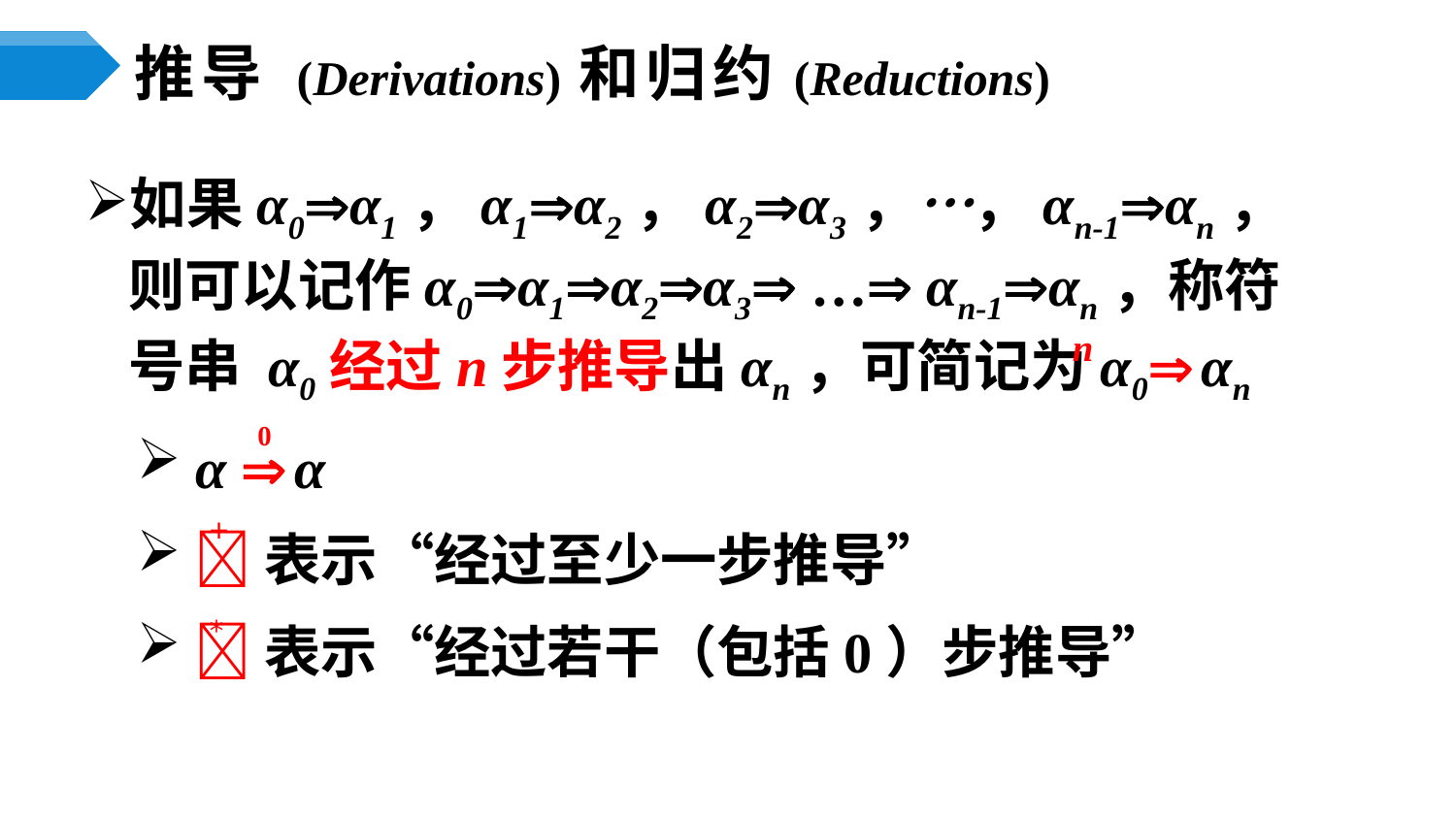

# 推导 (Derivations)和归约(Reductions)
如果α0⇒α1，α1⇒α2，α2⇒α3，…，αn-1⇒αn，则可以记作α0⇒α1⇒α2⇒α3⇒ …⇒ αn-1⇒αn，称符号串 α0经过n步推导出αn，可简记为α0⇒ αn
 α ⇒ α
 ⇒表示“经过至少一步推导”
 ⇒表示“经过若干（包括0）步推导”

n
0
+
*